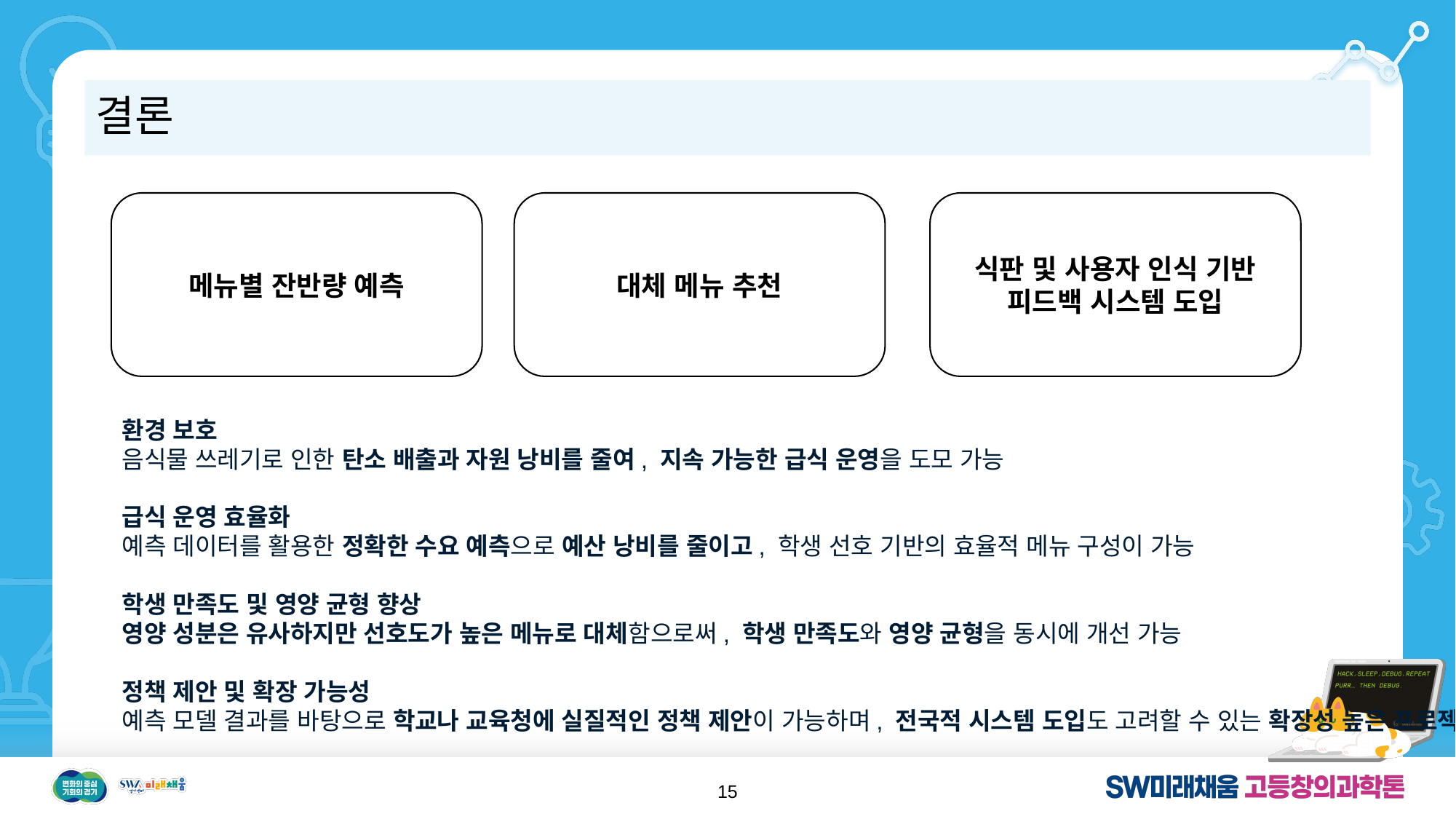

결론

메뉴별 잔반량 예측
대체 메뉴 추천
식판 및 사용자 인식 기반 피드백 시스템 도입

환경 보호
음식물 쓰레기로 인한 탄소 배출과 자원 낭비를 줄여, 지속 가능한 급식 운영을 도모 가능

급식 운영 효율화
예측 데이터를 활용한 정확한 수요 예측으로 예산 낭비를 줄이고, 학생 선호 기반의 효율적 메뉴 구성이 가능

학생 만족도 및 영양 균형 향상
영양 성분은 유사하지만 선호도가 높은 메뉴로 대체함으로써, 학생 만족도와 영양 균형을 동시에 개선 가능

정책 제안 및 확장 가능성
예측 모델 결과를 바탕으로 학교나 교육청에 실질적인 정책 제안이 가능하며, 전국적 시스템 도입도 고려할 수 있는 확장성 높은 프로젝트